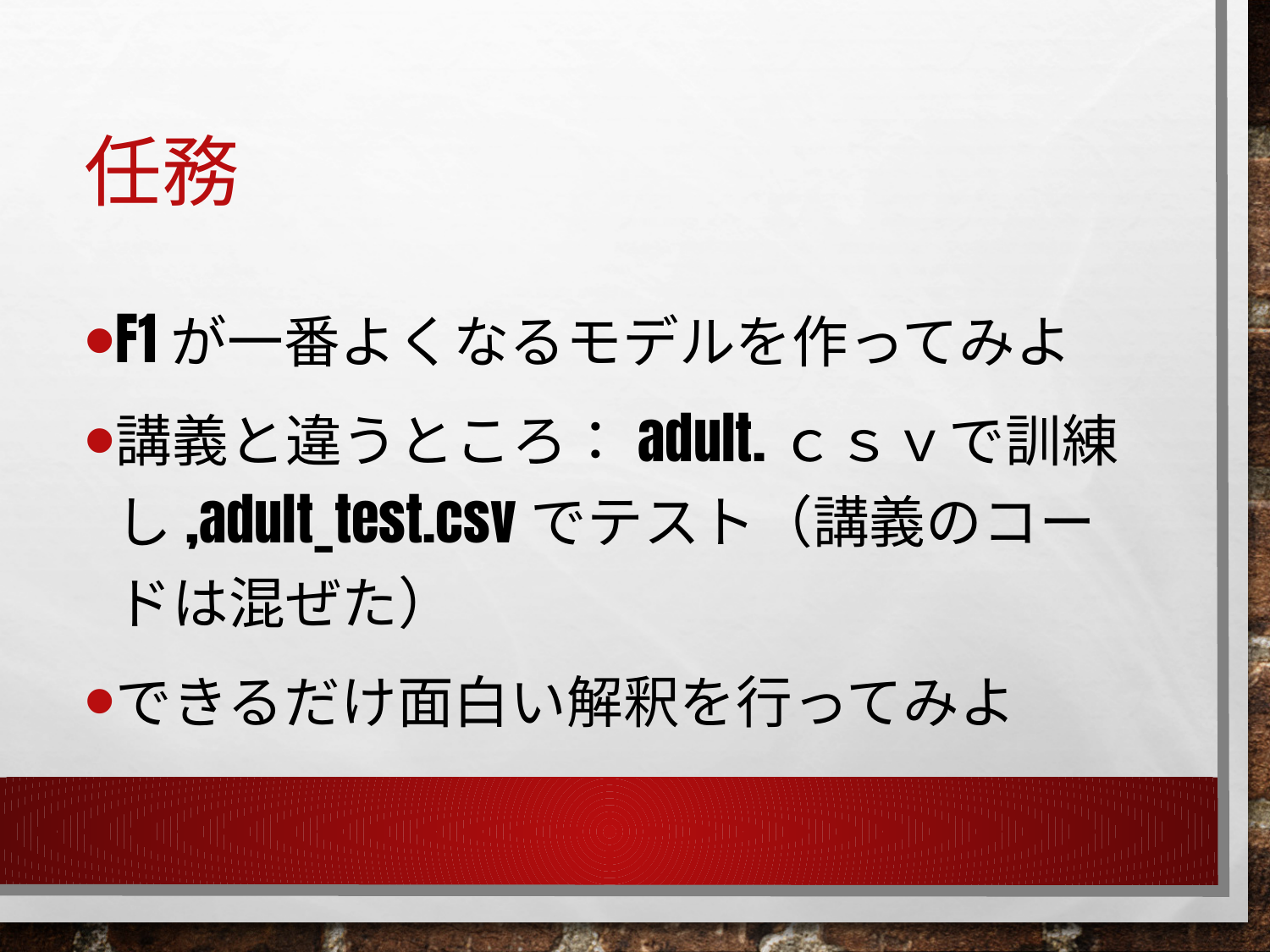

# 任務
F1が一番よくなるモデルを作ってみよ
講義と違うところ：adult.ｃｓｖで訓練し,adult_test.csvでテスト（講義のコードは混ぜた）
できるだけ面白い解釈を行ってみよ